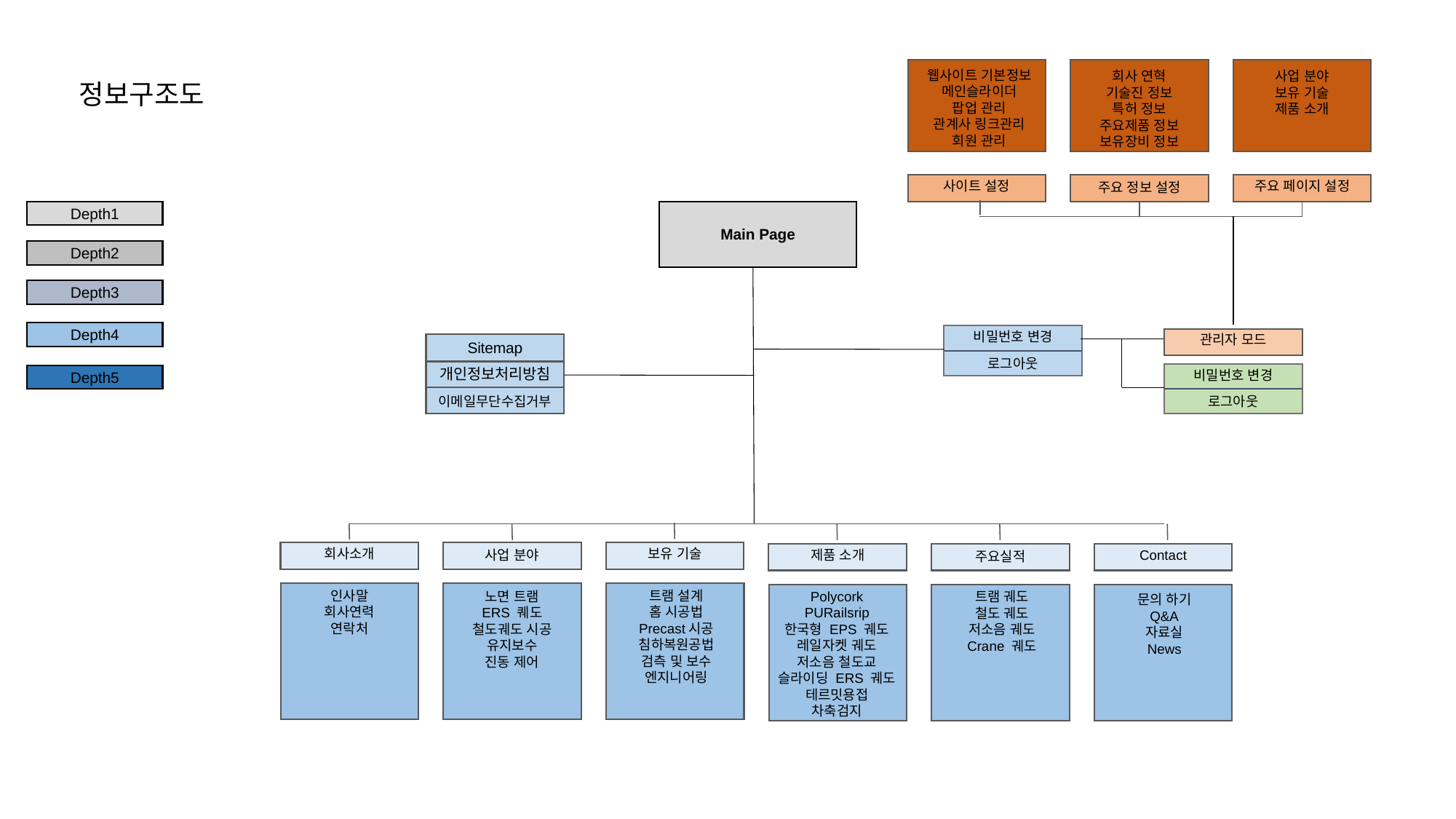

웹사이트 기본정보
메인슬라이더
팝업 관리
관계사 링크관리
회원 관리
회사 연혁
기술진 정보
특허 정보
주요제품 정보
보유장비 정보
사업 분야
보유 기술
제품 소개
홈
정보구조도
주요 페이지 설정
사이트 설정
주요 정보 설정

Depth1

Main Page
Depth2

Depth3

Depth4

비밀번호 변경

로그아웃
관리자 모드

Sitemap

개인정보처리방침
비밀번호 변경

Depth5

이메일무단수집거부
로그아웃
보유 기술
회사소개
Contact
사업 분야
제품 소개
주요실적

인사말
회사연력
연락처
트램 설계
홈 시공법
Precast시공
침하복원공법
검측 및 보수
엔지니어링
노면 트램
ERS 퀘도
철도궤도 시공
유지보수
진동 제어
Polycork
PURailsrip
한국형 EPS 궤도
레일자켓 궤도
저소음 철도교
슬라이딩 ERS 궤도
테르밋용접
차축검지
트램 궤도
철도 궤도
저소음 궤도
Crane 궤도

문의 하기
Q&A
자료실
News